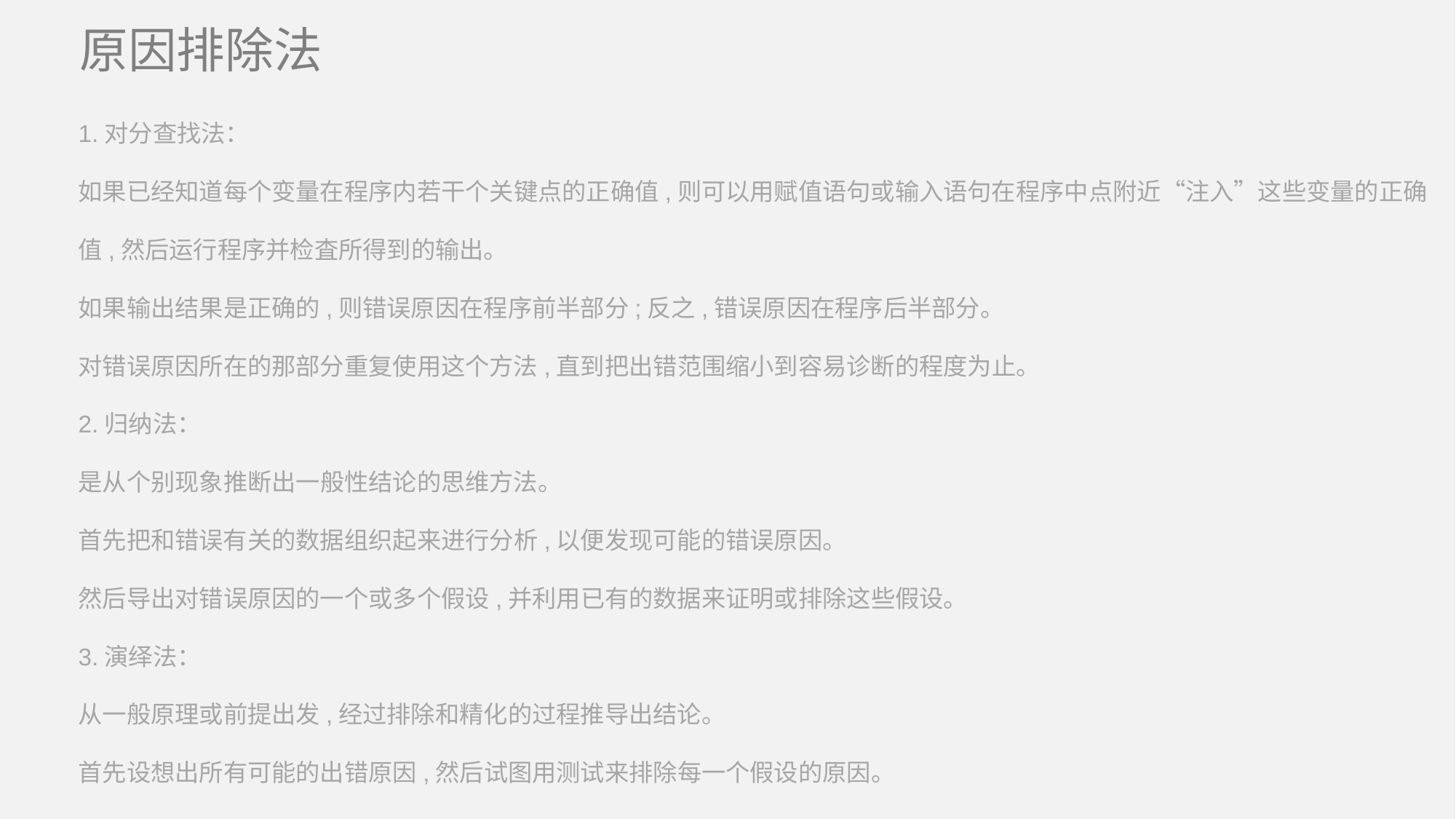

原因排除法
1.对分查找法：
如果已经知道每个变量在程序内若干个关键点的正确值,则可以用赋值语句或输入语句在程序中点附近“注入”这些变量的正确值,然后运行程序并检査所得到的输出。
如果输出结果是正确的,则错误原因在程序前半部分;反之,错误原因在程序后半部分。
对错误原因所在的那部分重复使用这个方法,直到把出错范围缩小到容易诊断的程度为止。
2.归纳法：
是从个别现象推断出一般性结论的思维方法。
首先把和错误有关的数据组织起来进行分析,以便发现可能的错误原因。
然后导出对错误原因的一个或多个假设,并利用已有的数据来证明或排除这些假设。
3.演绎法：
从一般原理或前提出发,经过排除和精化的过程推导出结论。
首先设想出所有可能的出错原因,然后试图用测试来排除每一个假设的原因。